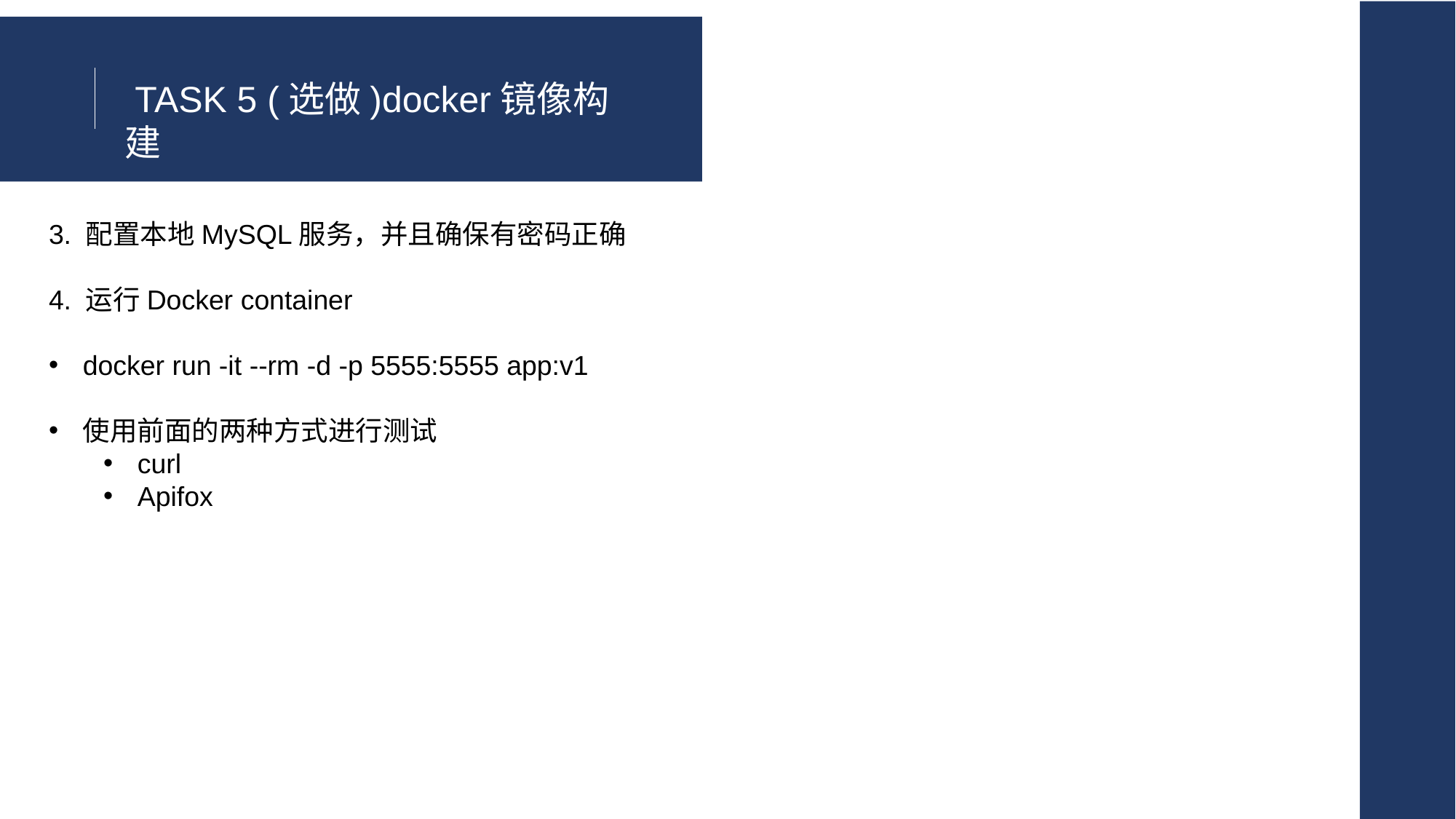

TASK 5 (选做)docker镜像构建
3. 配置本地MySQL服务，并且确保有密码正确

4. 运行Docker container

docker run -it --rm -d -p 5555:5555 app:v1

使用前面的两种方式进行测试
curl
Apifox